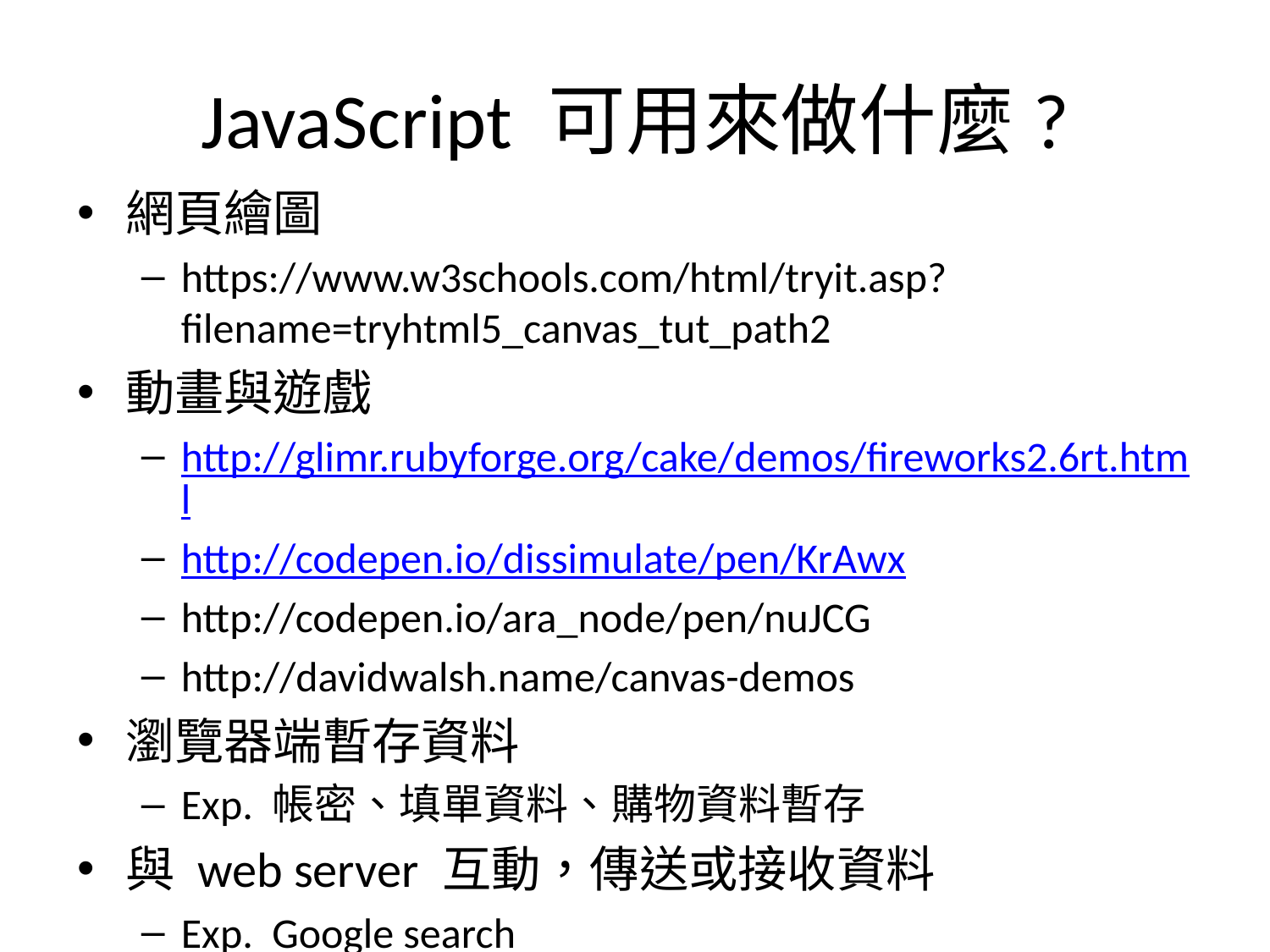

# JavaScript 可用來做什麼?
網頁繪圖
https://www.w3schools.com/html/tryit.asp?filename=tryhtml5_canvas_tut_path2
動畫與遊戲
http://glimr.rubyforge.org/cake/demos/fireworks2.6rt.html
http://codepen.io/dissimulate/pen/KrAwx
http://codepen.io/ara_node/pen/nuJCG
http://davidwalsh.name/canvas-demos
瀏覽器端暫存資料
Exp. 帳密、填單資料、購物資料暫存
與 web server 互動，傳送或接收資料
Exp.  Google search